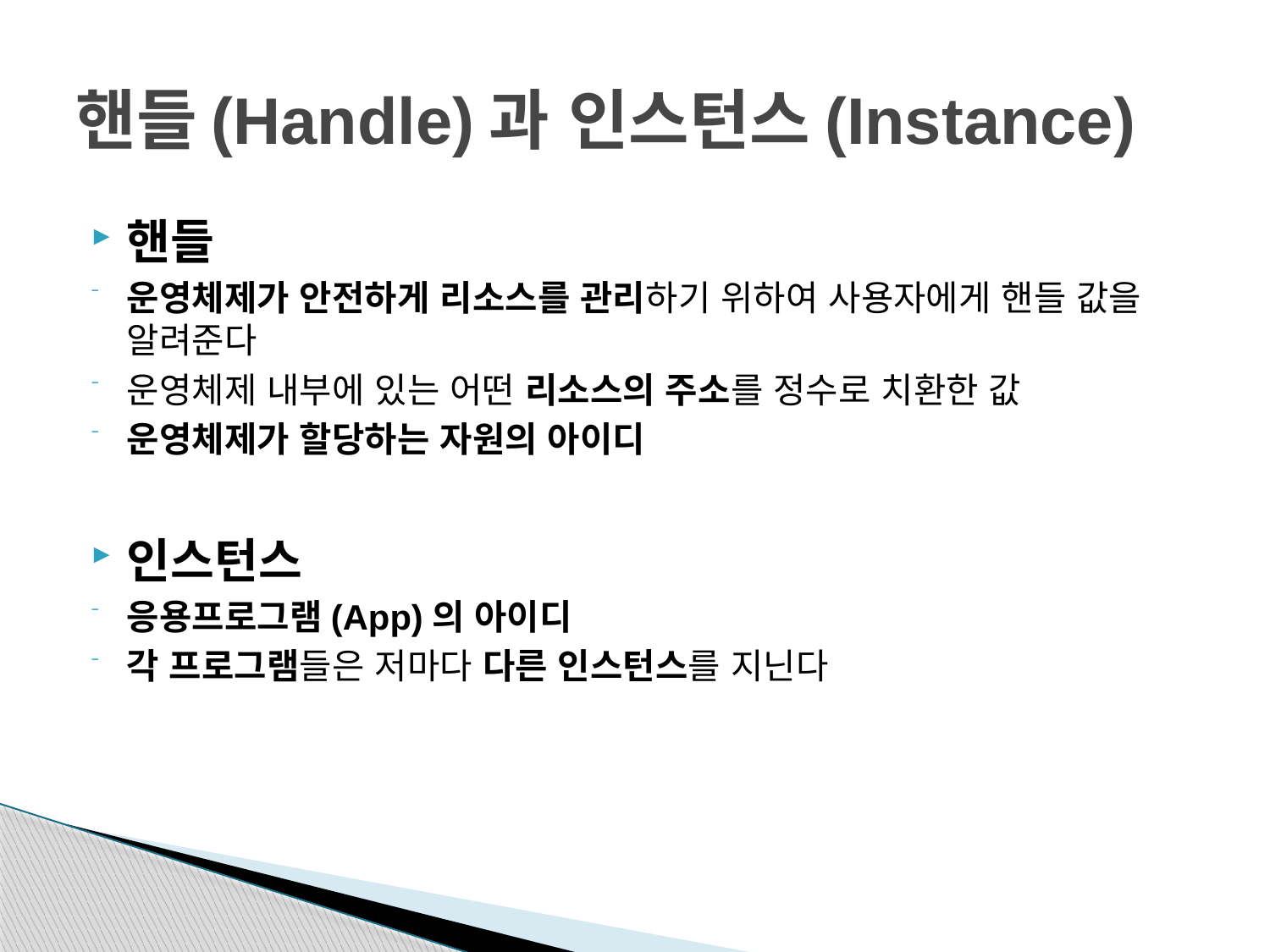

# 핸들(Handle)과 인스턴스(Instance)
핸들
운영체제가 안전하게 리소스를 관리하기 위하여 사용자에게 핸들 값을 알려준다
운영체제 내부에 있는 어떤 리소스의 주소를 정수로 치환한 값
운영체제가 할당하는 자원의 아이디

인스턴스
응용프로그램(App)의 아이디
각 프로그램들은 저마다 다른 인스턴스를 지닌다